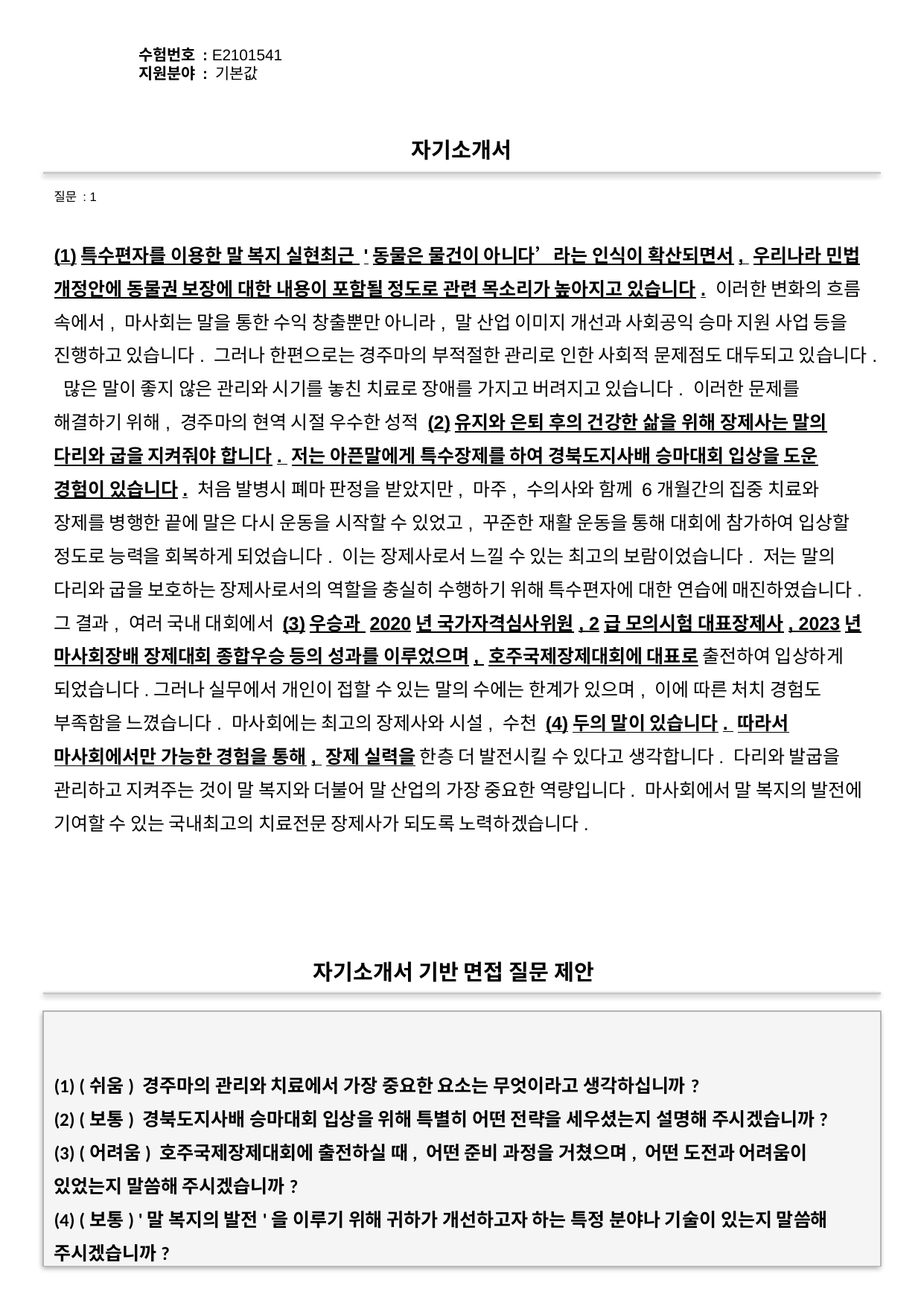

수험번호 : E2101541
지원분야 : 기본값
#

자기소개서

질문 : 1

(1)특수편자를 이용한 말 복지 실현최근 '동물은 물건이 아니다’라는 인식이 확산되면서, 우리나라 민법 개정안에 동물권 보장에 대한 내용이 포함될 정도로 관련 목소리가 높아지고 있습니다. 이러한 변화의 흐름 속에서, 마사회는 말을 통한 수익 창출뿐만 아니라, 말 산업 이미지 개선과 사회공익 승마 지원 사업 등을 진행하고 있습니다. 그러나 한편으로는 경주마의 부적절한 관리로 인한 사회적 문제점도 대두되고 있습니다. 많은 말이 좋지 않은 관리와 시기를 놓친 치료로 장애를 가지고 버려지고 있습니다. 이러한 문제를 해결하기 위해, 경주마의 현역 시절 우수한 성적 (2)유지와 은퇴 후의 건강한 삶을 위해 장제사는 말의 다리와 굽을 지켜줘야 합니다. 저는 아픈말에게 특수장제를 하여 경북도지사배 승마대회 입상을 도운 경험이 있습니다. 처음 발병시 폐마 판정을 받았지만, 마주, 수의사와 함께 6개월간의 집중 치료와 장제를 병행한 끝에 말은 다시 운동을 시작할 수 있었고, 꾸준한 재활 운동을 통해 대회에 참가하여 입상할 정도로 능력을 회복하게 되었습니다. 이는 장제사로서 느낄 수 있는 최고의 보람이었습니다. 저는 말의 다리와 굽을 보호하는 장제사로서의 역할을 충실히 수행하기 위해 특수편자에 대한 연습에 매진하였습니다. 그 결과, 여러 국내 대회에서 (3)우승과 2020년 국가자격심사위원, 2급 모의시험 대표장제사, 2023년 마사회장배 장제대회 종합우승 등의 성과를 이루었으며, 호주국제장제대회에 대표로 출전하여 입상하게 되었습니다.그러나 실무에서 개인이 접할 수 있는 말의 수에는 한계가 있으며, 이에 따른 처치 경험도 부족함을 느꼈습니다. 마사회에는 최고의 장제사와 시설, 수천 (4)두의 말이 있습니다. 따라서 마사회에서만 가능한 경험을 통해, 장제 실력을 한층 더 발전시킬 수 있다고 생각합니다. 다리와 발굽을 관리하고 지켜주는 것이 말 복지와 더불어 말 산업의 가장 중요한 역량입니다. 마사회에서 말 복지의 발전에 기여할 수 있는 국내최고의 치료전문 장제사가 되도록 노력하겠습니다.

자기소개서 기반 면접 질문 제안

(1) (쉬움) 경주마의 관리와 치료에서 가장 중요한 요소는 무엇이라고 생각하십니까?
(2) (보통) 경북도지사배 승마대회 입상을 위해 특별히 어떤 전략을 세우셨는지 설명해 주시겠습니까?
(3) (어려움) 호주국제장제대회에 출전하실 때, 어떤 준비 과정을 거쳤으며, 어떤 도전과 어려움이 있었는지 말씀해 주시겠습니까?
(4) (보통) '말 복지의 발전'을 이루기 위해 귀하가 개선하고자 하는 특정 분야나 기술이 있는지 말씀해 주시겠습니까?